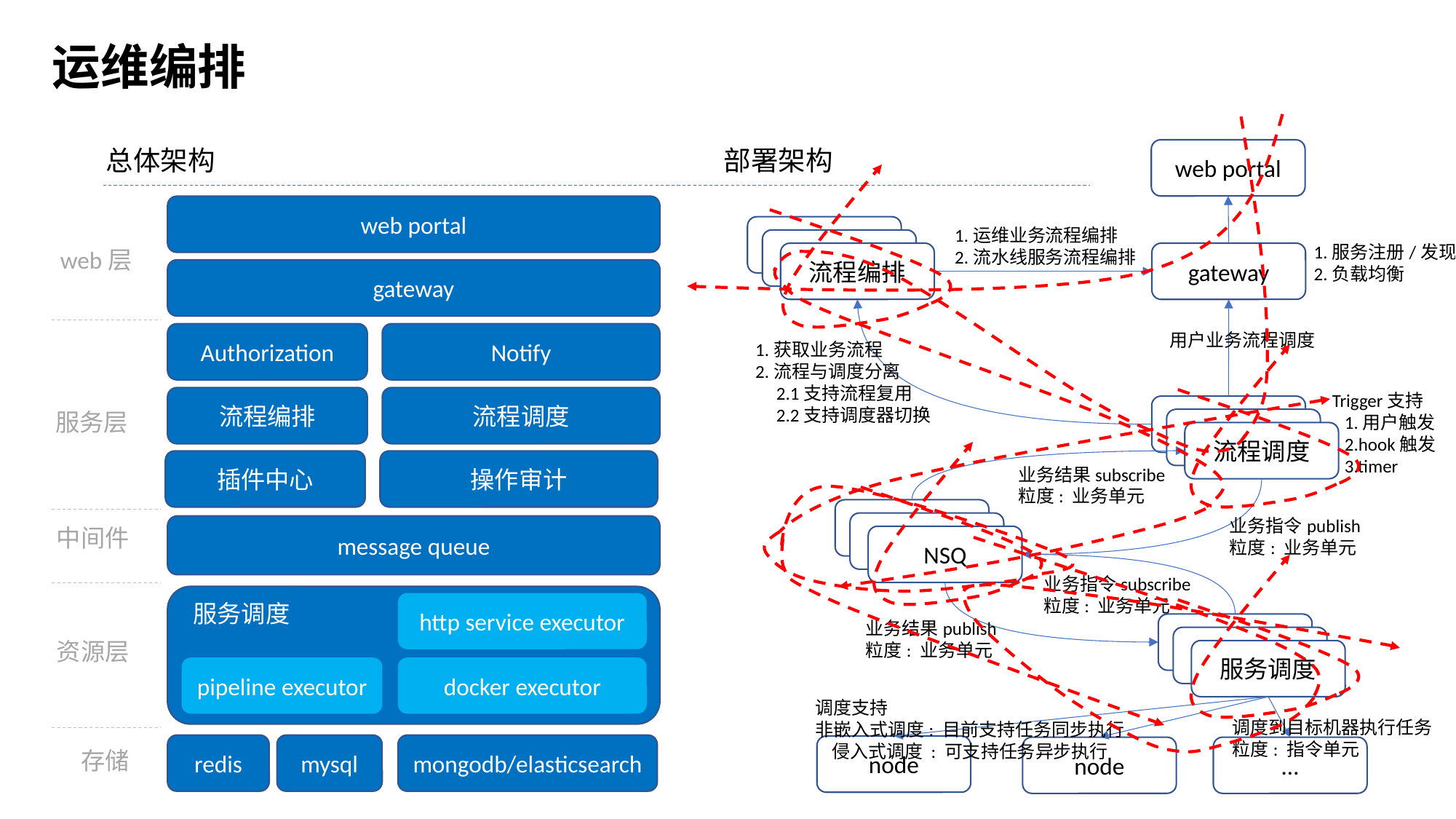

运维编排

总体架构
部署架构
web portal

web portal

1.运维业务流程编排
2.流水线服务流程编排

1.服务注册/发现
2.负载均衡
web层
流程编排
gateway

gateway

用户业务流程调度
Authorization
Notify
1.获取业务流程
2.流程与调度分离
     2.1支持流程复用
     2.2支持调度器切换

Trigger支持
   1.用户触发
   2.hook触发
   3.timer
流程编排
流程调度

服务层

流程调度

插件中心
操作审计
业务结果subscribe
粒度: 业务单元

业务指令publish
粒度: 业务单元

message queue
中间件
NSQ

业务指令subscribe
粒度: 业务单元

服务调度
http service executor

业务结果publish
粒度: 业务单元

资源层
服务调度
pipeline executor
docker executor
调度支持
非嵌入式调度: 目前支持任务同步执行
   侵入式调度 : 可支持任务异步执行
调度到目标机器执行任务
粒度: 指令单元
redis
mysql
mongodb/elasticsearch
node
node
…
存储